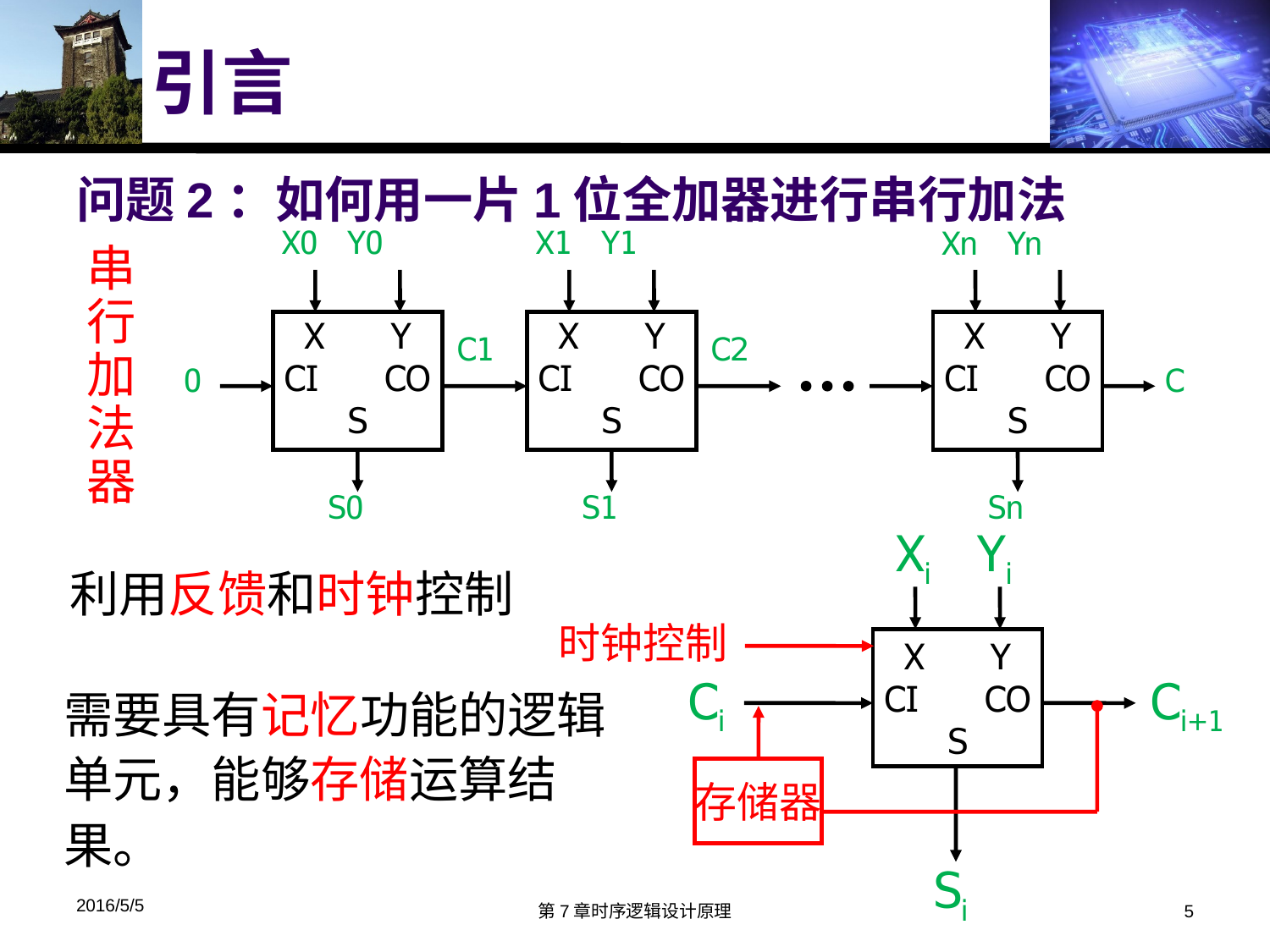

引言
# 问题2：如何用一片1位全加器进行串行加法

X0   Y0
X1   Y1
Xn   Yn

X      Y
CI      CO
S
X      Y
CI      CO
S
X      Y
CI      CO
S
0
C

S0
S1
Sn
串
行
加
法
器
C1
C2
Xi   Yi

X      Y
CI      CO
S
Ci
Ci+1

Si
利用反馈和时钟控制
时钟控制

需要具有记忆功能的逻辑单元，能够存储运算结果。

存储器

2016/5/5
第7章时序逻辑设计原理
5